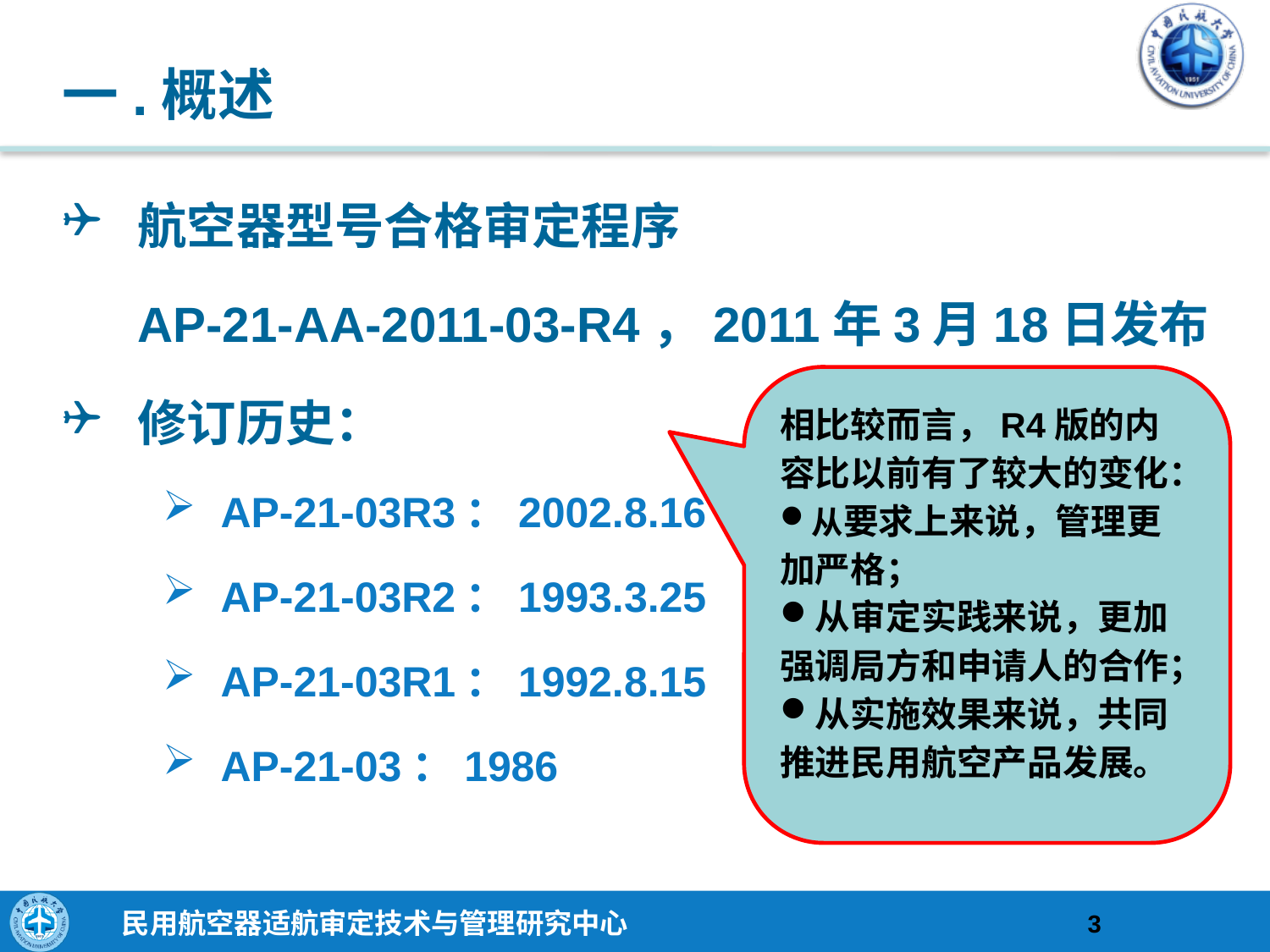

# 一.概述
航空器型号合格审定程序
	AP-21-AA-2011-03-R4，2011年3月18日发布
修订历史：
AP-21-03R3：2002.8.16
AP-21-03R2：1993.3.25
AP-21-03R1：1992.8.15
AP-21-03：1986

相比较而言，R4版的内容比以前有了较大的变化：
从要求上来说，管理更加严格；
从审定实践来说，更加强调局方和申请人的合作；
从实施效果来说，共同推进民用航空产品发展。